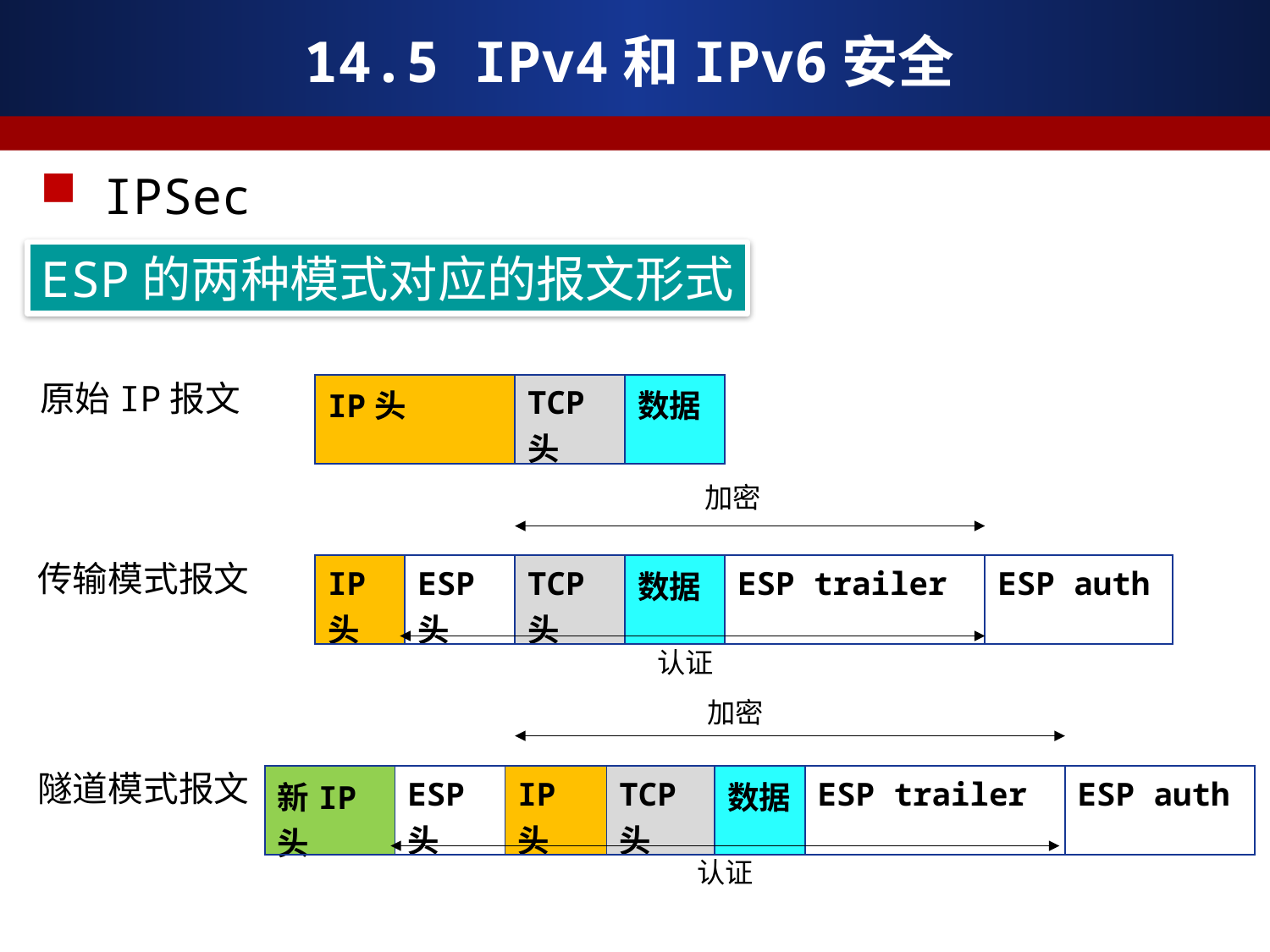

# 14.5 IPv4和IPv6安全
IPSec
ESP的两种模式对应的报文形式
原始IP报文
| IP头 | TCP头 | 数据 |
| --- | --- | --- |
加密
传输模式报文
| IP头 | ESP头 | TCP头 | 数据 | ESP trailer | ESP auth |
| --- | --- | --- | --- | --- | --- |
认证
加密
隧道模式报文
| 新IP头 | ESP头 | IP头 | TCP头 | 数据 | ESP trailer | ESP auth |
| --- | --- | --- | --- | --- | --- | --- |
认证